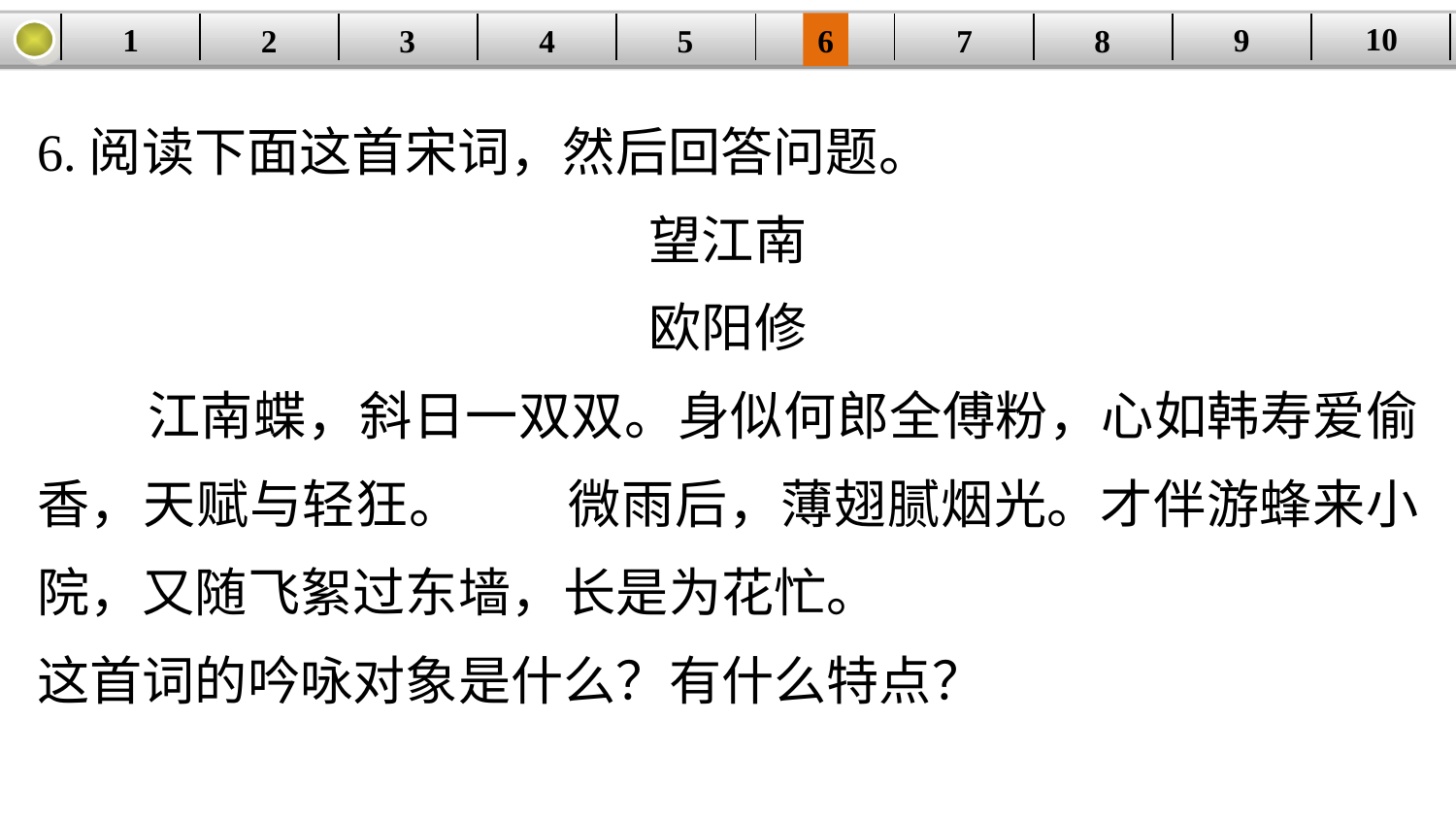

10

9
1
3
4
5
6
8
2
|  |  |  |  |  |  |  |  |  |  |
| --- | --- | --- | --- | --- | --- | --- | --- | --- | --- |
7

6.阅读下面这首宋词，然后回答问题。
望江南
欧阳修
        江南蝶，斜日一双双。身似何郎全傅粉，心如韩寿爱偷香，天赋与轻狂。　　微雨后，薄翅腻烟光。才伴游蜂来小院，又随飞絮过东墙，长是为花忙。
这首词的吟咏对象是什么？有什么特点？